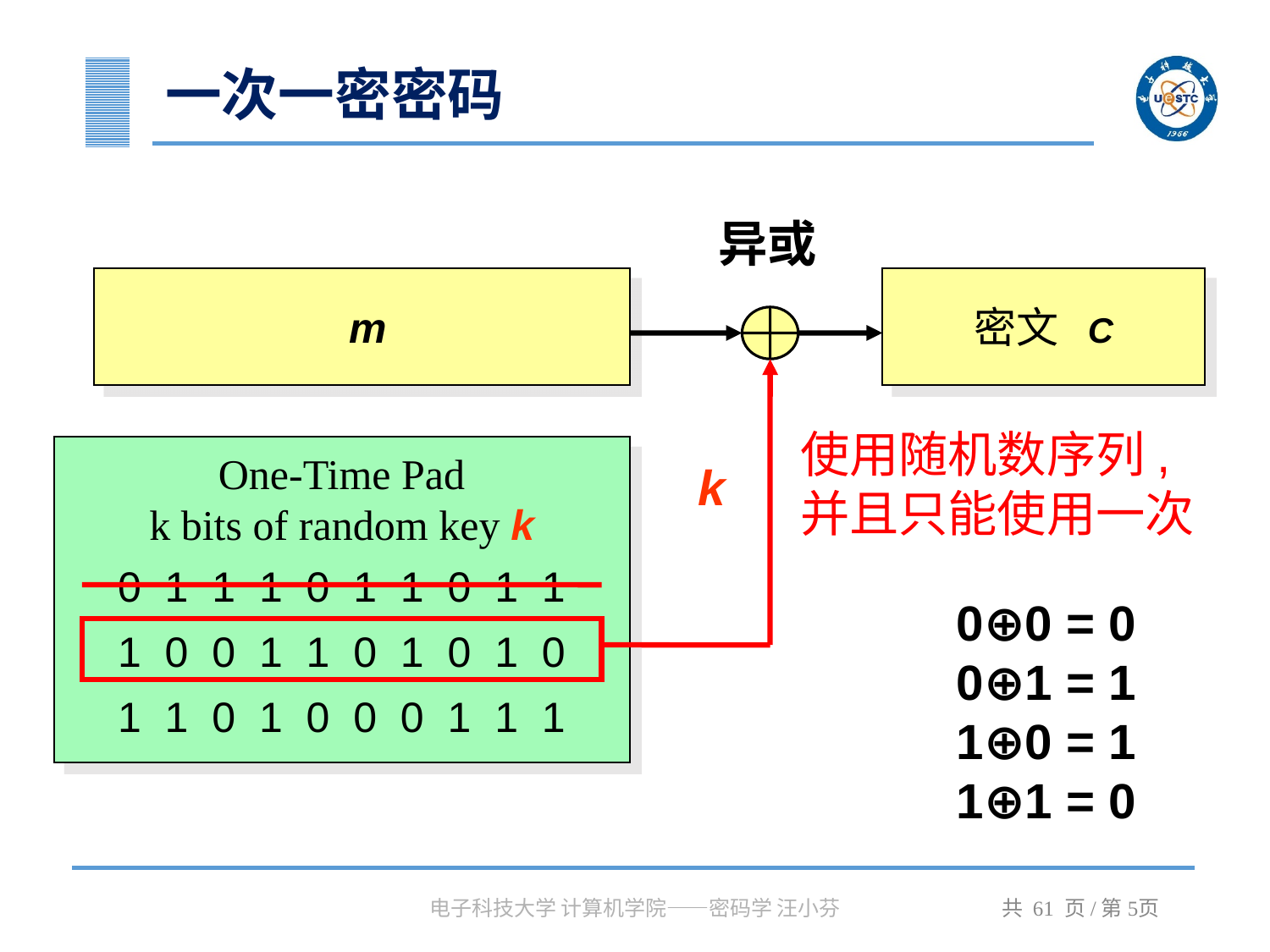

# 一次一密密码
异或
 m
密文  C

使用随机数序列,
并且只能使用一次
One-Time Pad
k bits of random key k

0  1  1  1  0  1  1  0  1  1

1  0  0  1  1  0  1  0  1  0
1  1  0  1  0  0  0  1  1  1
k
0⊕0 = 0
0⊕1 = 1
1⊕0 = 1
1⊕1 = 0

电子科技大学 计算机学院——密码学 汪小芬
共 61 页/第5页